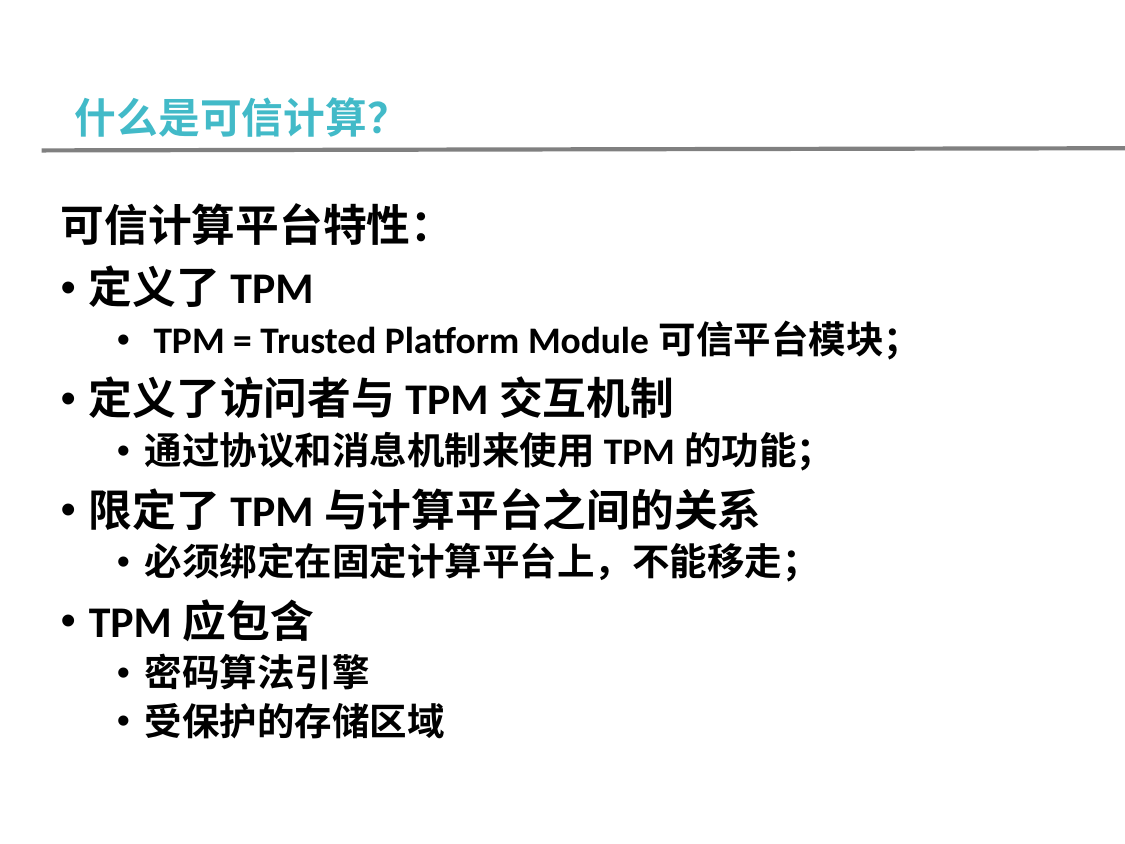

什么是可信计算？
可信计算平台特性：
定义了TPM
 TPM = Trusted Platform Module可信平台模块；
定义了访问者与TPM交互机制
通过协议和消息机制来使用TPM的功能；
限定了TPM与计算平台之间的关系
必须绑定在固定计算平台上，不能移走；
TPM应包含
密码算法引擎
受保护的存储区域